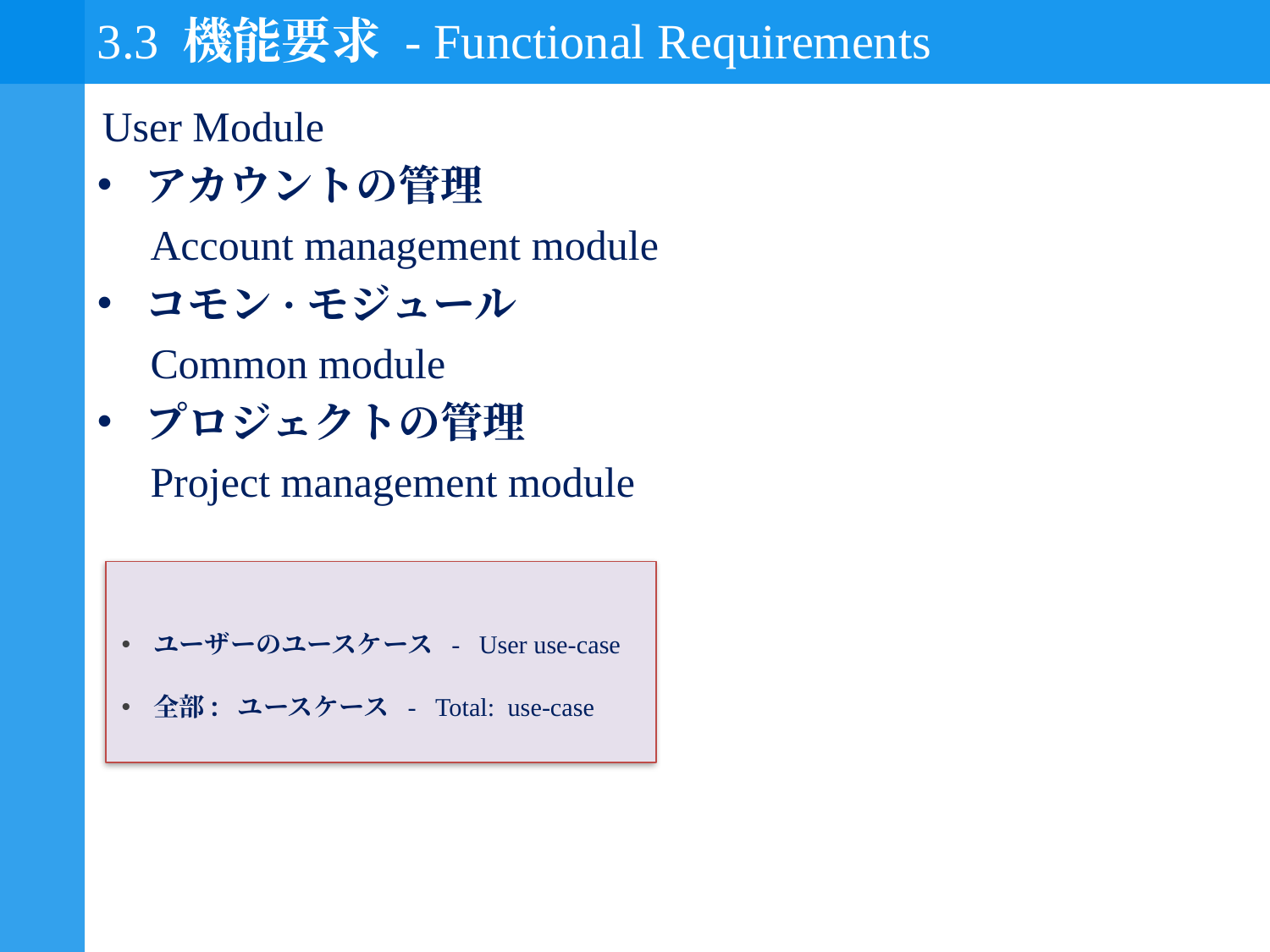

# 3.3 機能要求 - Functional Requirements
User Module
アカウントの管理
     Account management module
コモン·モジュール
     Common module
プロジェクトの管理
     Project management module

ユーザーのユースケース  -   User use-case
全部:  ユースケース  -   Total:  use-case